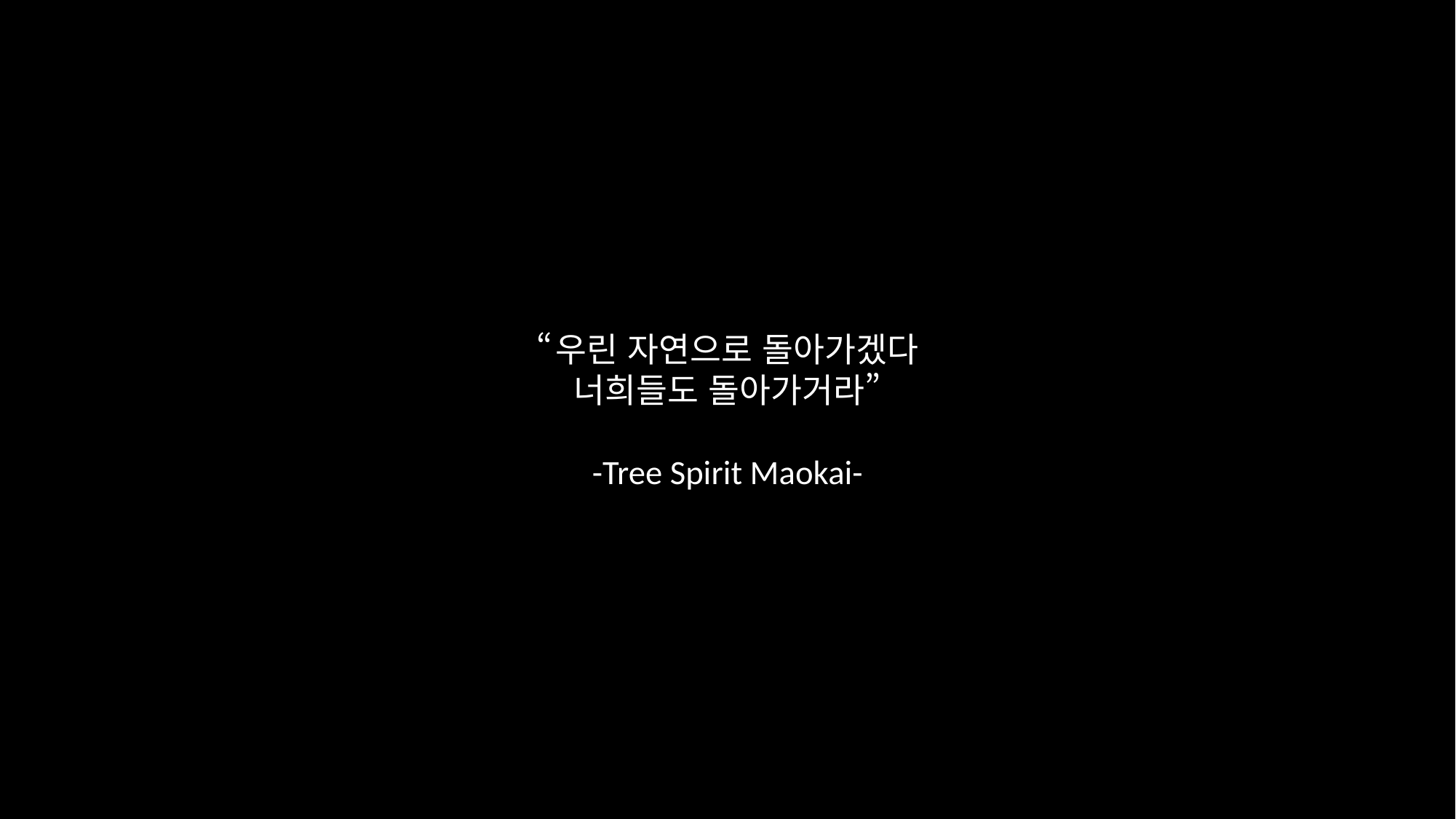

# “우린 자연으로 돌아가겠다 너희들도 돌아가거라” -Tree Spirit Maokai-